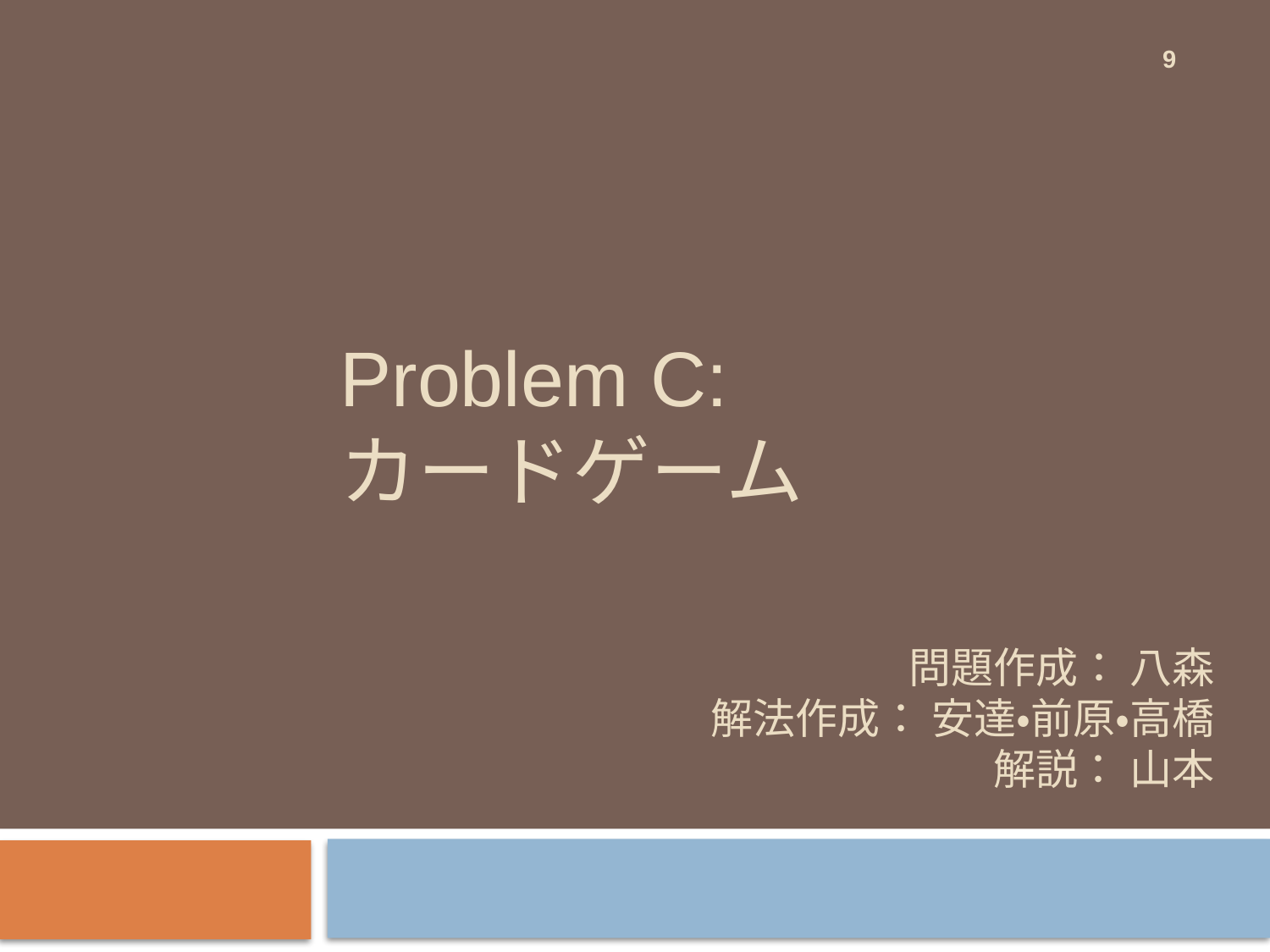

9
# Problem C: カードゲーム
問題作成： 八森
解法作成： 安達・前原・高橋
解説： 山本